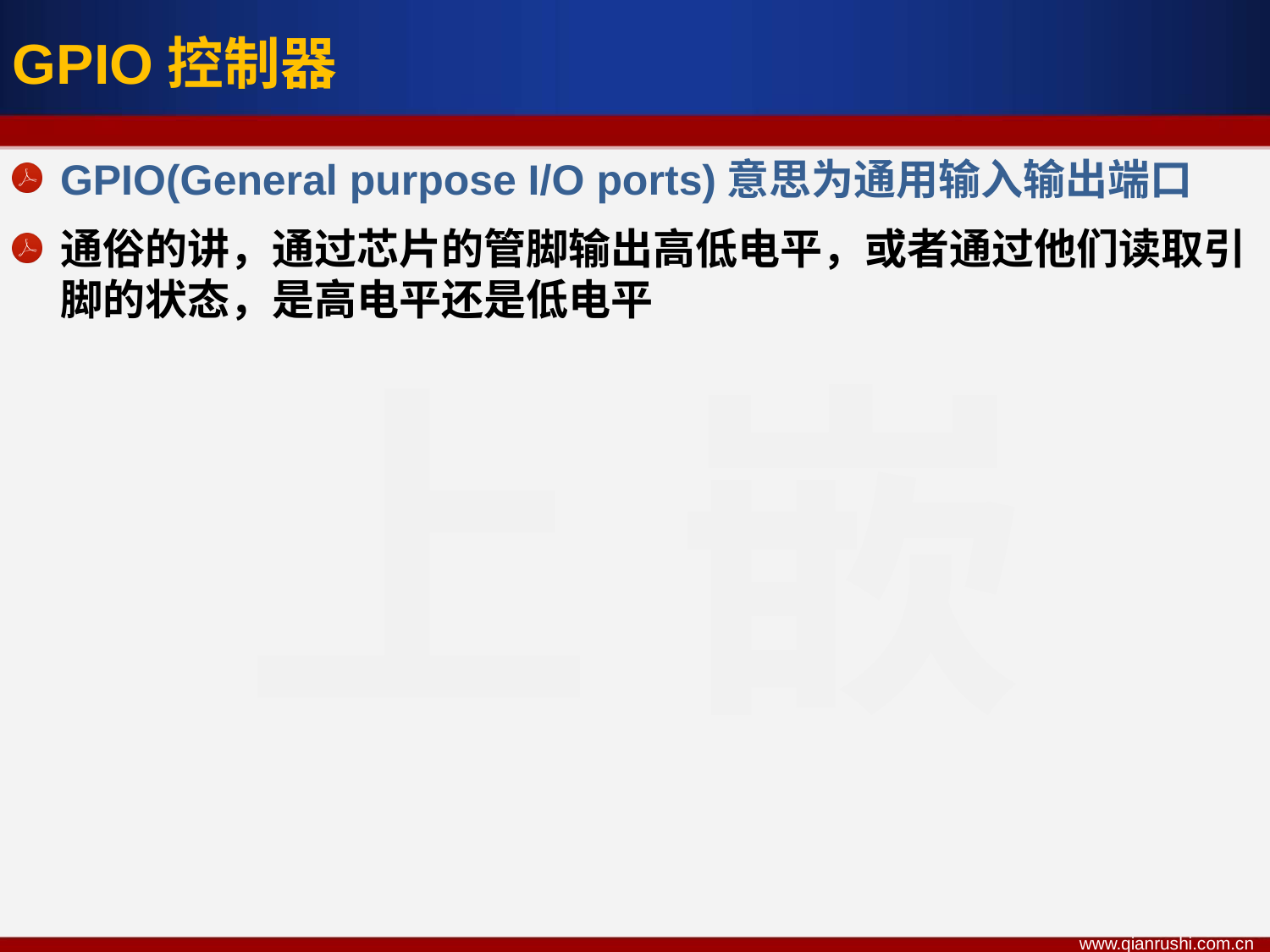

GPIO控制器
GPIO(General purpose I/O ports)意思为通用输入输出端口
通俗的讲，通过芯片的管脚输出高低电平，或者通过他们读取引脚的状态，是高电平还是低电平